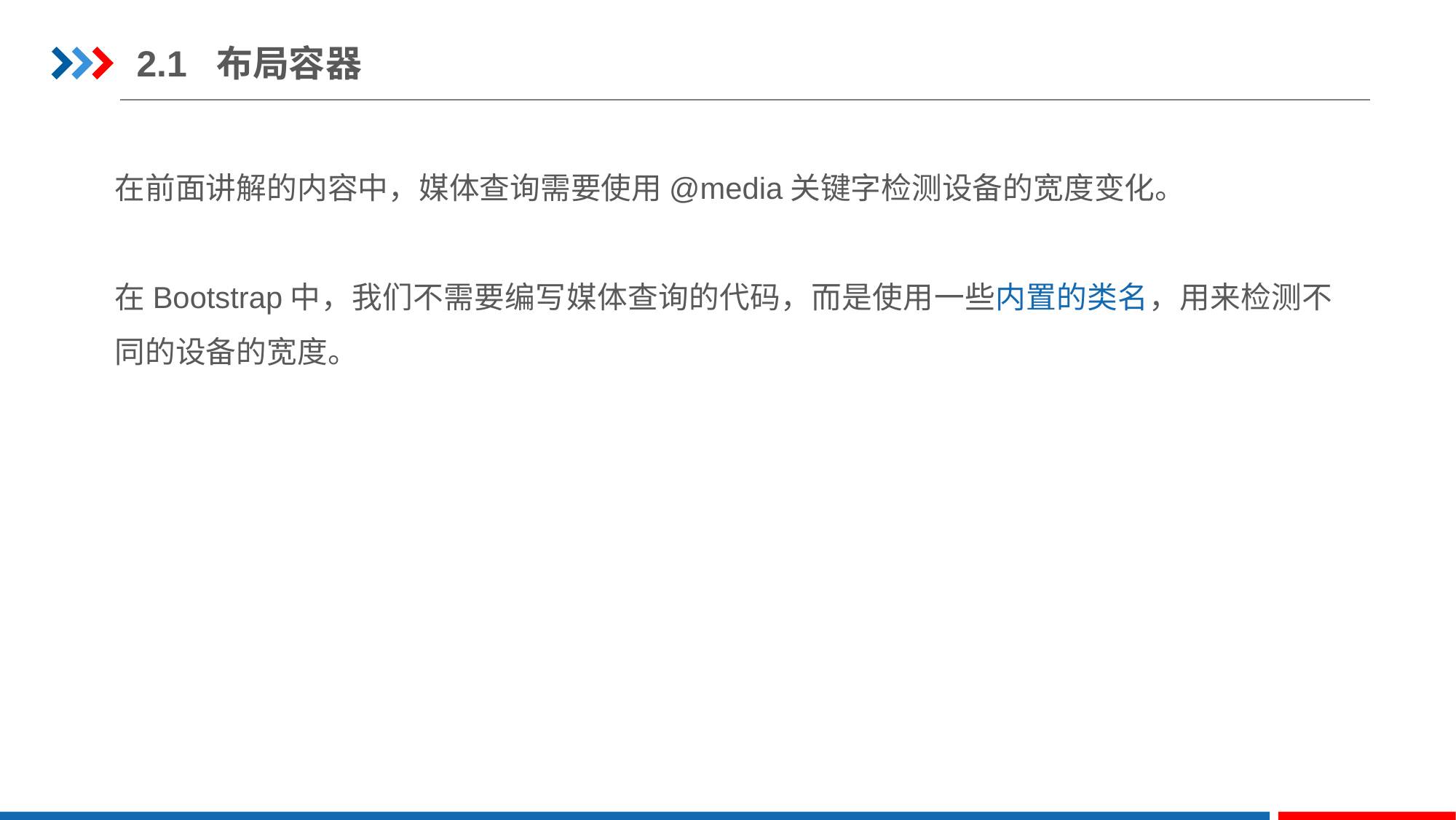

2.1  布局容器
在前面讲解的内容中，媒体查询需要使用@media关键字检测设备的宽度变化。

在Bootstrap中，我们不需要编写媒体查询的代码，而是使用一些内置的类名，用来检测不同的设备的宽度。